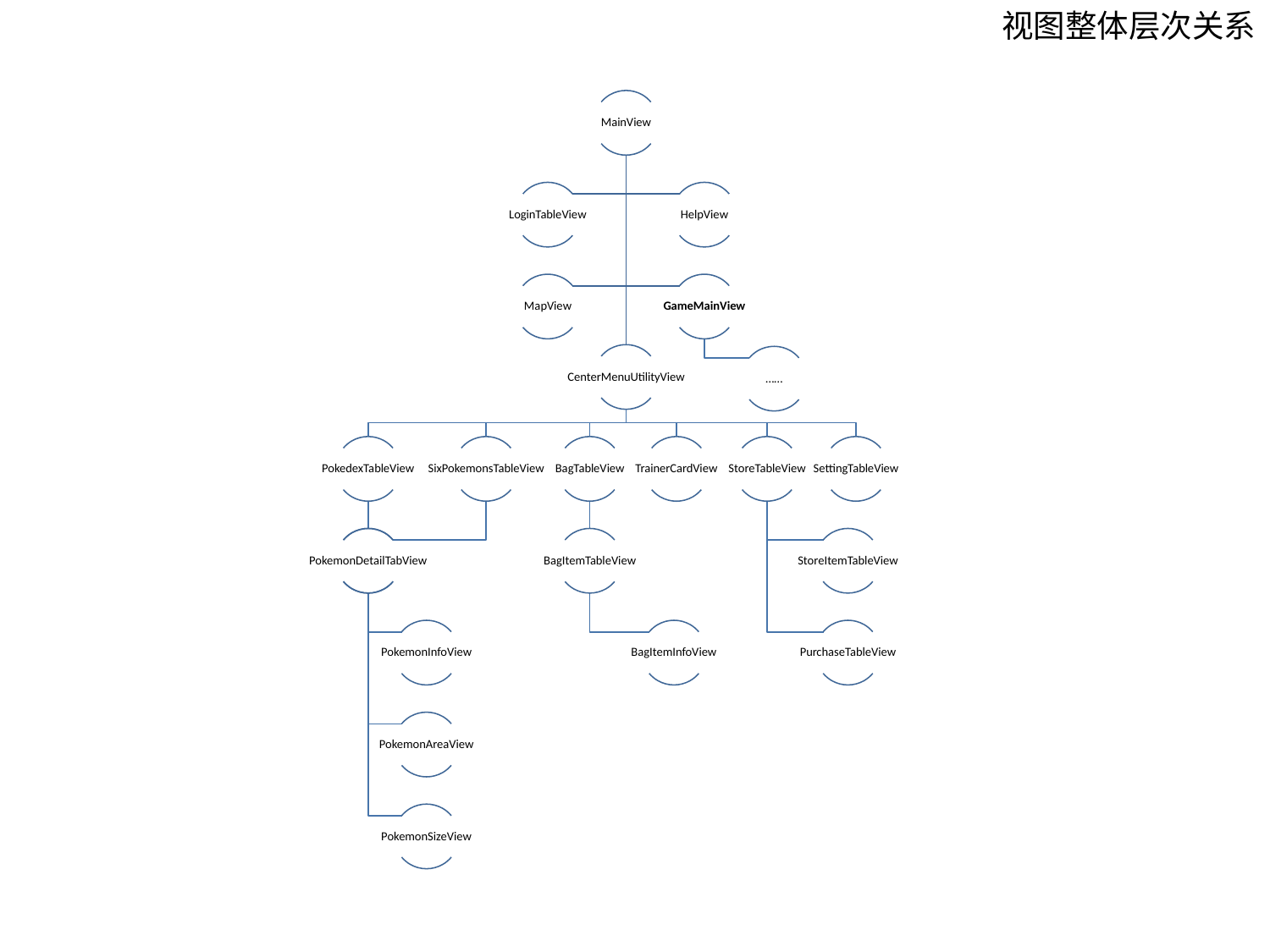

视图整体层次关系
MainView
CenterMenuUtilityView
PokedexTableView
PokemonDetailTabView
PokemonInfoView
PokemonAreaView
PokemonSizeView
SixPokemonsTableView

BagTableView
BagItemTableView
BagItemInfoView
TrainerCardView
StoreTableView
StoreItemTableView
PurchaseTableView
SettingTableView
LoginTableView
HelpView
MapView
GameMainView
……